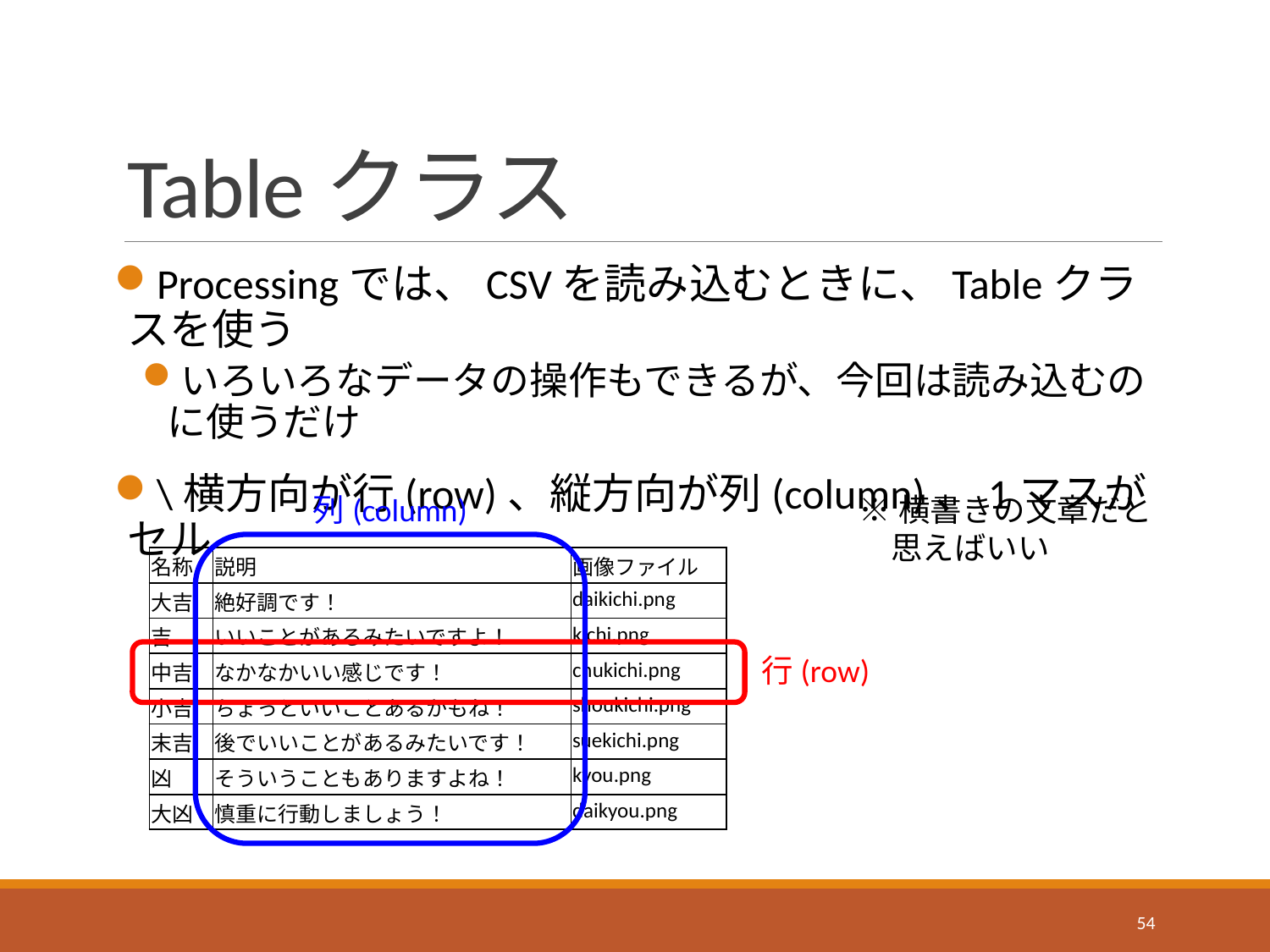

# Tableクラス
Processingでは、CSVを読み込むときに、Tableクラスを使う
いろいろなデータの操作もできるが、今回は読み込むのに使うだけ
\横方向が行(row)、縦方向が列(column)、1マスがセル
列(column)
※横書きの文章だと
　思えばいい

| 名称 | 説明 | 画像ファイル |
| --- | --- | --- |
| 大吉 | 絶好調です！ | daikichi.png |
| 吉 | いいことがあるみたいですよ！ | kichi.png |
| 中吉 | なかなかいい感じです！ | chukichi.png |
| 小吉 | ちょっといいことあるかもね！ | shoukichi.png |
| 末吉 | 後でいいことがあるみたいです！ | suekichi.png |
| 凶 | そういうこともありますよね！ | kyou.png |
| 大凶 | 慎重に行動しましょう！ | daikyou.png |

行(row)
54